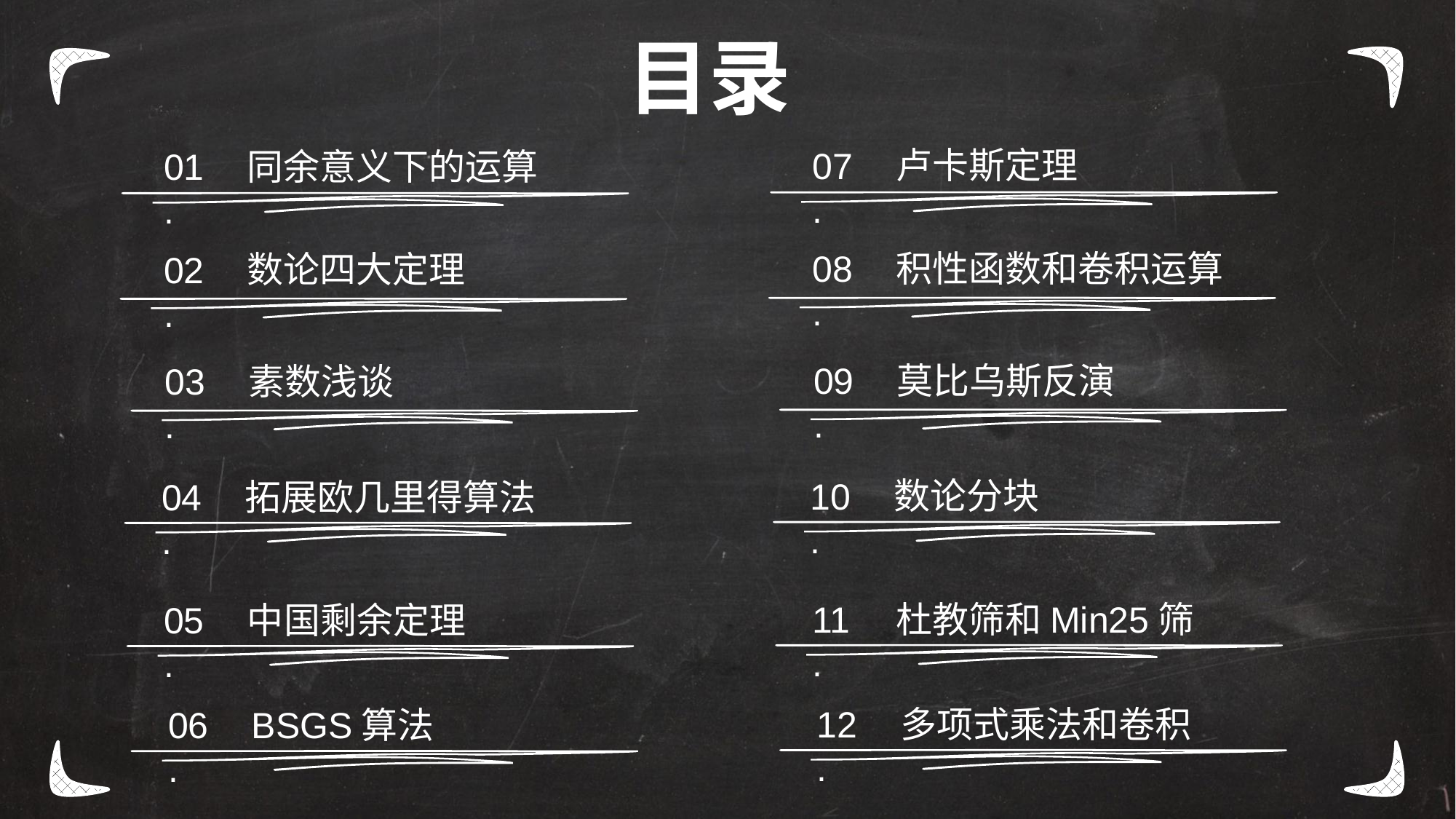

目录

卢卡斯定理
07.
同余意义下的运算
01.

积性函数和卷积运算
08.
数论四大定理
02.

莫比乌斯反演
09.
素数浅谈
03.

数论分块
10.
拓展欧几里得算法
04.

杜教筛和Min25筛
11.
中国剩余定理
05.

多项式乘法和卷积
12.
BSGS算法
06.